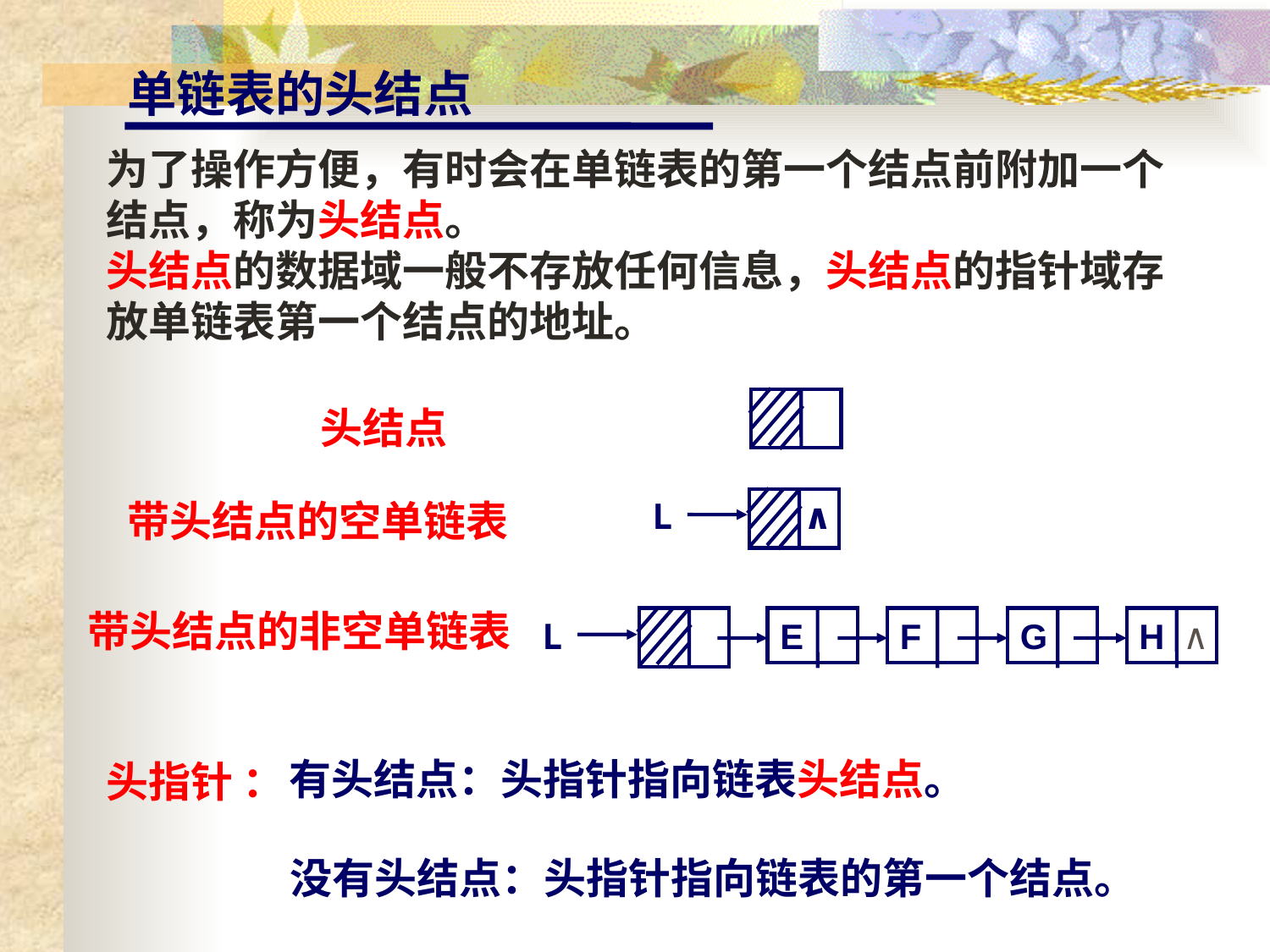

单链表的头结点

为了操作方便，有时会在单链表的第一个结点前附加一个结点，称为头结点。
头结点的数据域一般不存放任何信息，头结点的指针域存放单链表第一个结点的地址。

头结点
带头结点的空单链表
L

∧

带头结点的非空单链表

L
E

F

G

H

∧

有头结点：头指针指向链表头结点。
头指针 ：
没有头结点：头指针指向链表的第一个结点。